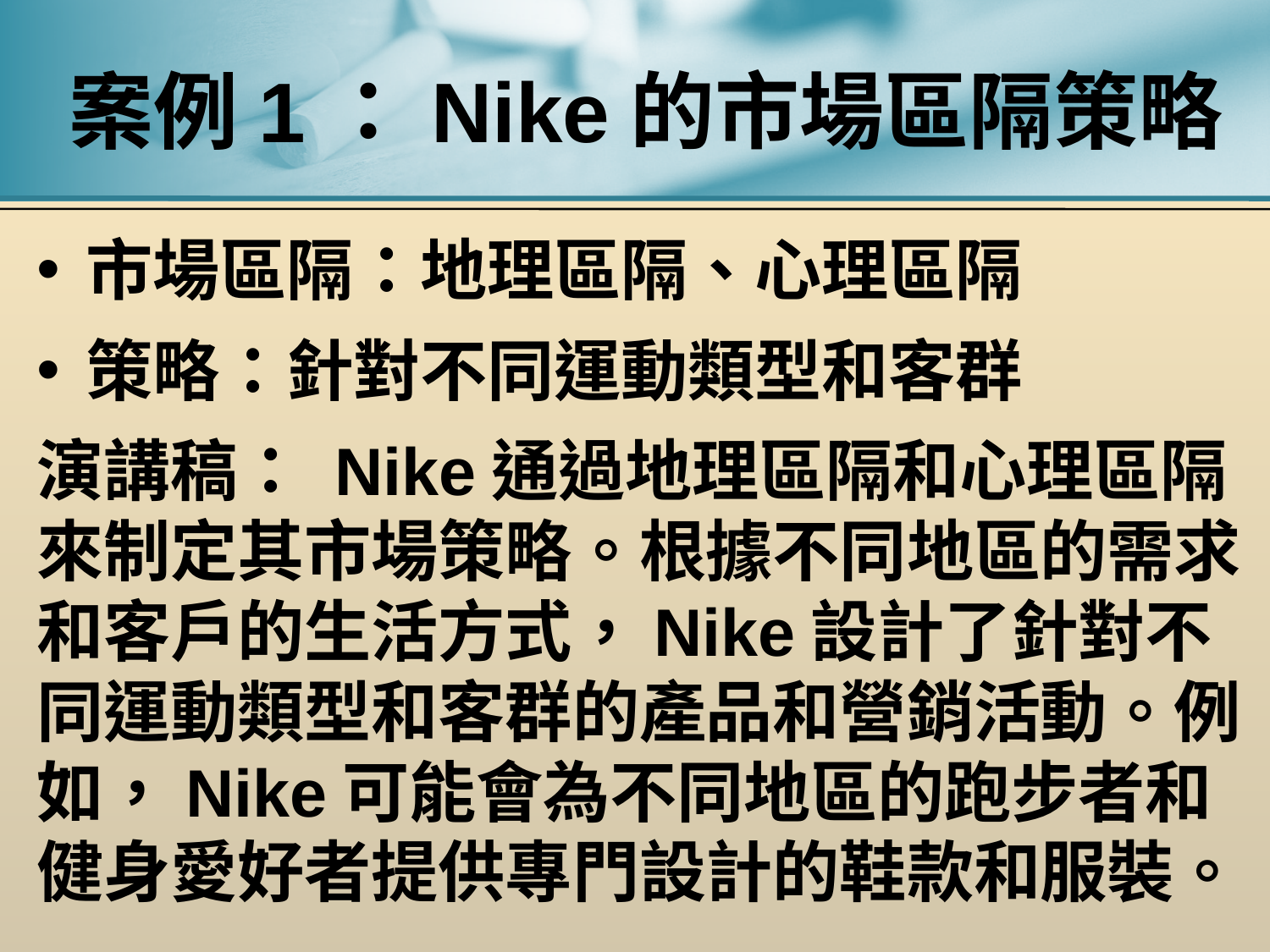

# 案例1：Nike的市場區隔策略
市場區隔：地理區隔、心理區隔
策略：針對不同運動類型和客群
演講稿： Nike通過地理區隔和心理區隔來制定其市場策略。根據不同地區的需求和客戶的生活方式，Nike設計了針對不同運動類型和客群的產品和營銷活動。例如，Nike可能會為不同地區的跑步者和健身愛好者提供專門設計的鞋款和服裝。